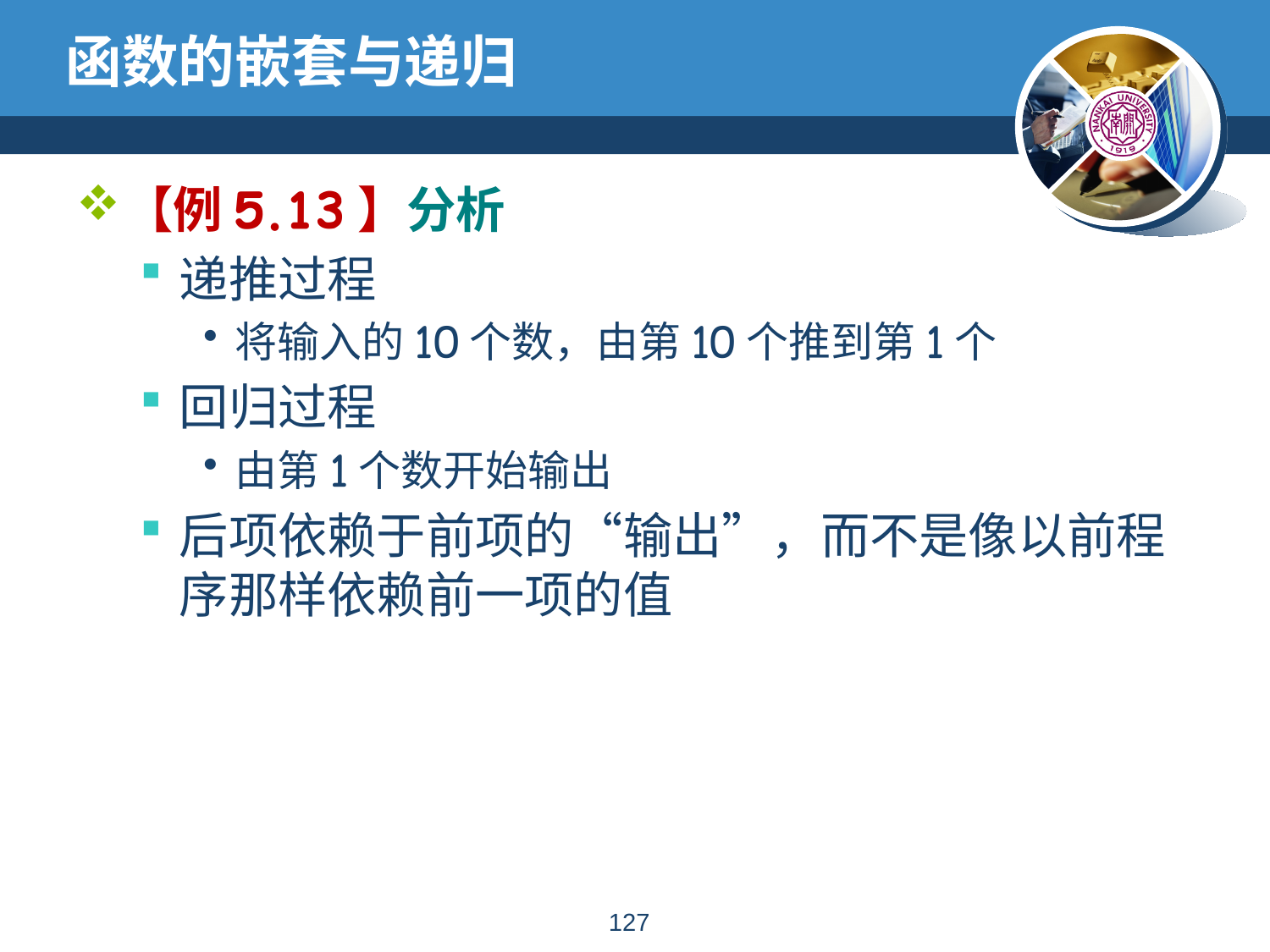

# 函数的嵌套与递归
【例5.13】分析
递推过程
将输入的10个数，由第10个推到第1个
回归过程
由第1个数开始输出
后项依赖于前项的“输出”，而不是像以前程序那样依赖前一项的值
127